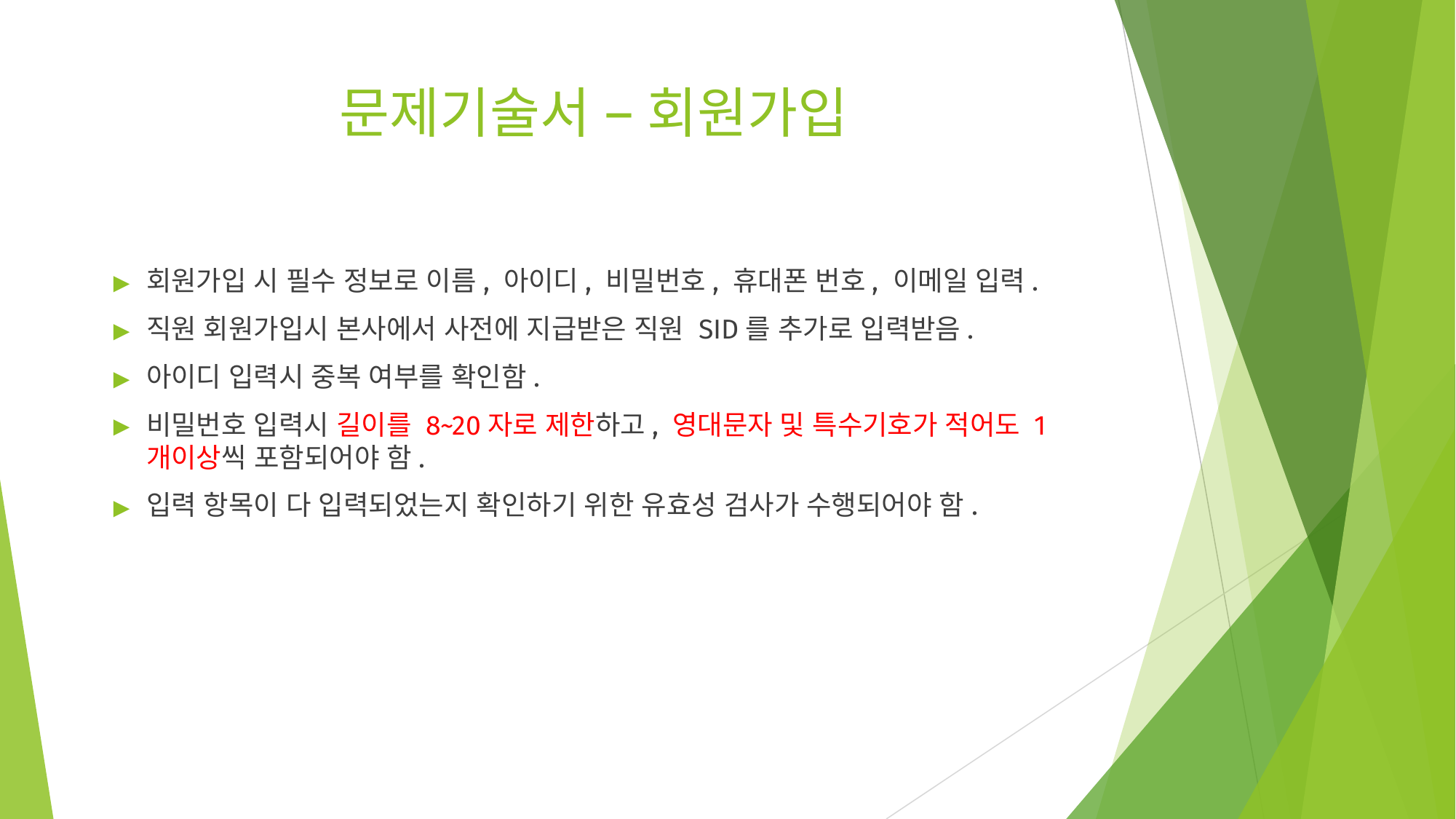

# 문제기술서 – 회원가입
회원가입 시 필수 정보로 이름, 아이디, 비밀번호, 휴대폰 번호, 이메일 입력.
직원 회원가입시 본사에서 사전에 지급받은 직원 SID를 추가로 입력받음.
아이디 입력시 중복 여부를 확인함.
비밀번호 입력시 길이를 8~20자로 제한하고, 영대문자 및 특수기호가 적어도 1개이상씩 포함되어야 함.
입력 항목이 다 입력되었는지 확인하기 위한 유효성 검사가 수행되어야 함.